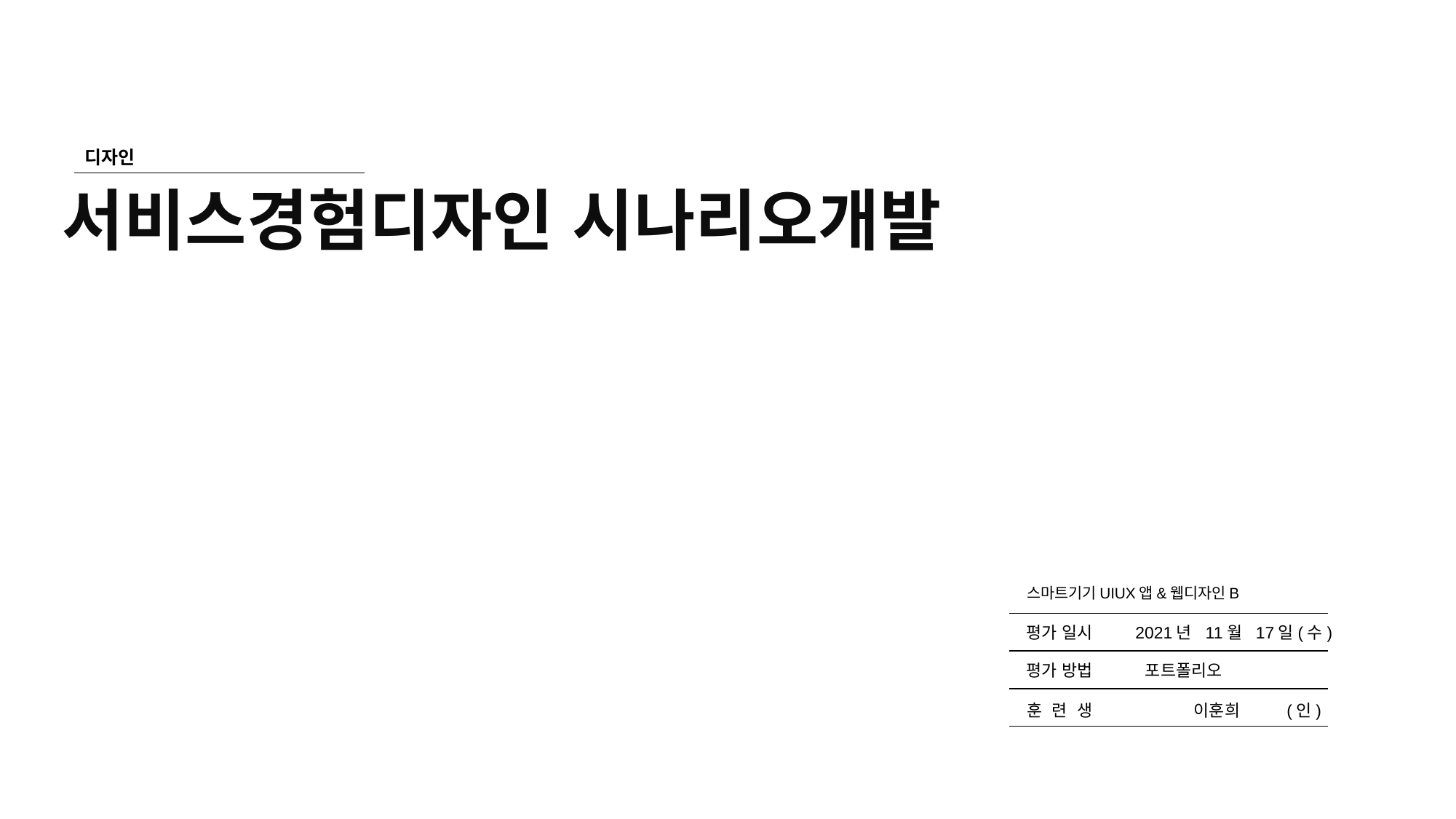

디자인
서비스경험디자인 시나리오개발
  스마트기기UIUX앱&웹디자인B
평가 일시
2021년  11월  17일(수)
평가 방법
포트폴리오
훈  련  생
이훈희         (인)